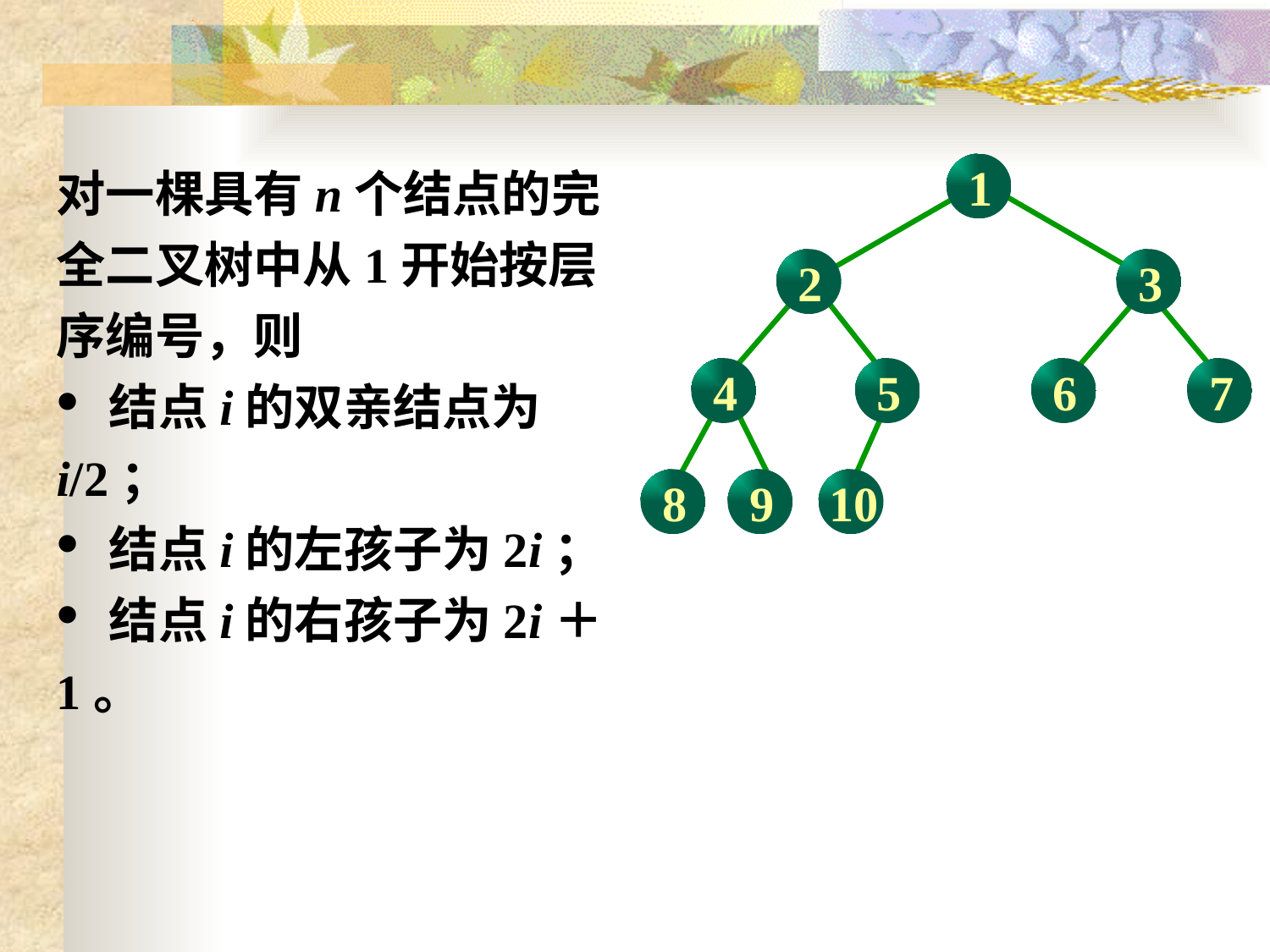

对一棵具有n个结点的完全二叉树中从1开始按层序编号，则
 结点i的双亲结点为  i/2；
 结点i的左孩子为2i；
 结点i的右孩子为2i＋1。
1

2
3

4
5
6
7

8
9
10